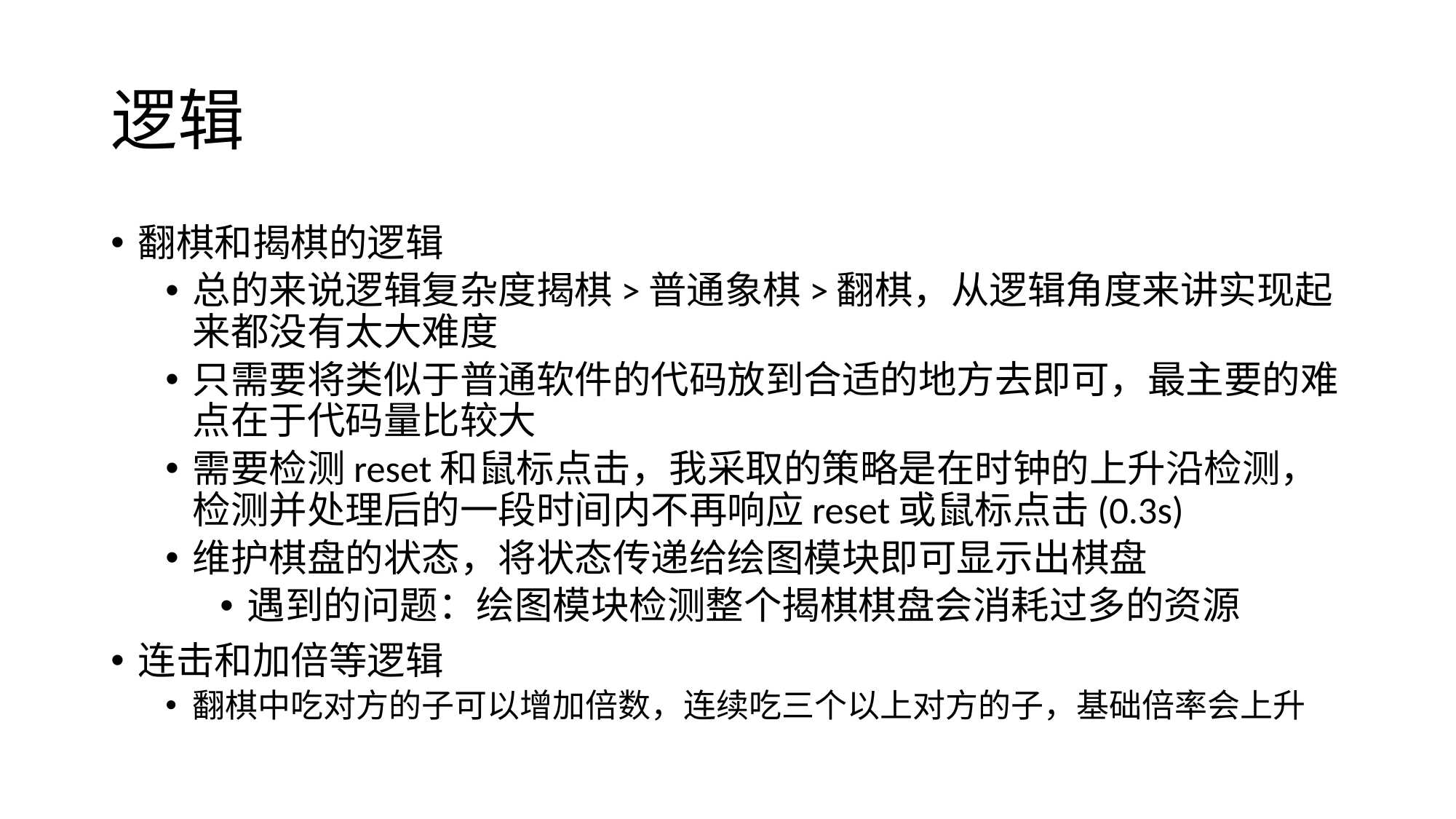

# 逻辑
翻棋和揭棋的逻辑
总的来说逻辑复杂度揭棋>普通象棋>翻棋，从逻辑角度来讲实现起来都没有太大难度
只需要将类似于普通软件的代码放到合适的地方去即可，最主要的难点在于代码量比较大
需要检测reset和鼠标点击，我采取的策略是在时钟的上升沿检测，检测并处理后的一段时间内不再响应reset或鼠标点击(0.3s)
维护棋盘的状态，将状态传递给绘图模块即可显示出棋盘
遇到的问题：绘图模块检测整个揭棋棋盘会消耗过多的资源
连击和加倍等逻辑
翻棋中吃对方的子可以增加倍数，连续吃三个以上对方的子，基础倍率会上升